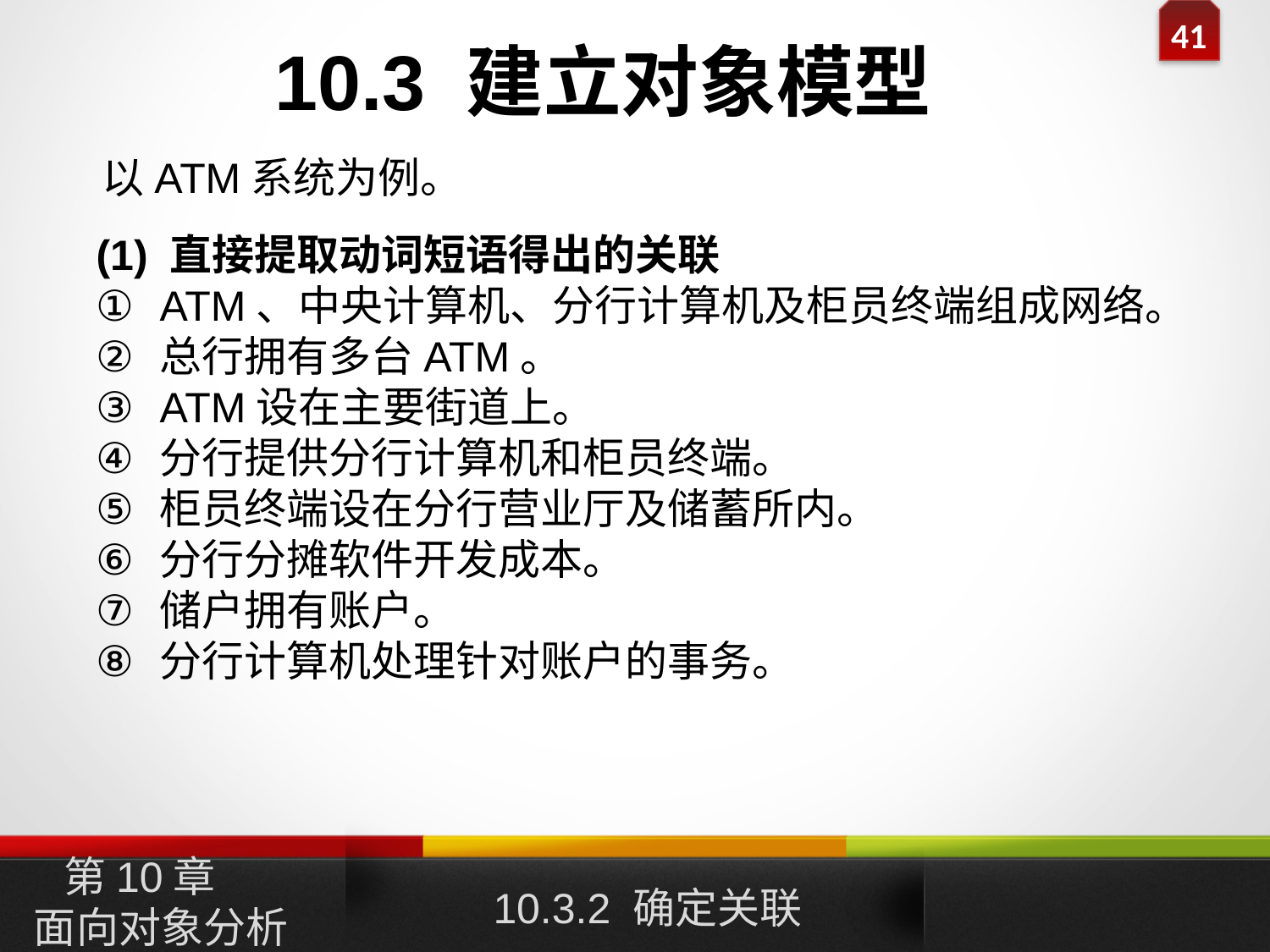

10.3 建立对象模型
以ATM系统为例。
(1) 直接提取动词短语得出的关联
ATM、中央计算机、分行计算机及柜员终端组成网络。
总行拥有多台ATM。
ATM设在主要街道上。
分行提供分行计算机和柜员终端。
柜员终端设在分行营业厅及储蓄所内。
分行分摊软件开发成本。
储户拥有账户。
分行计算机处理针对账户的事务。
10.3.2 确定关联